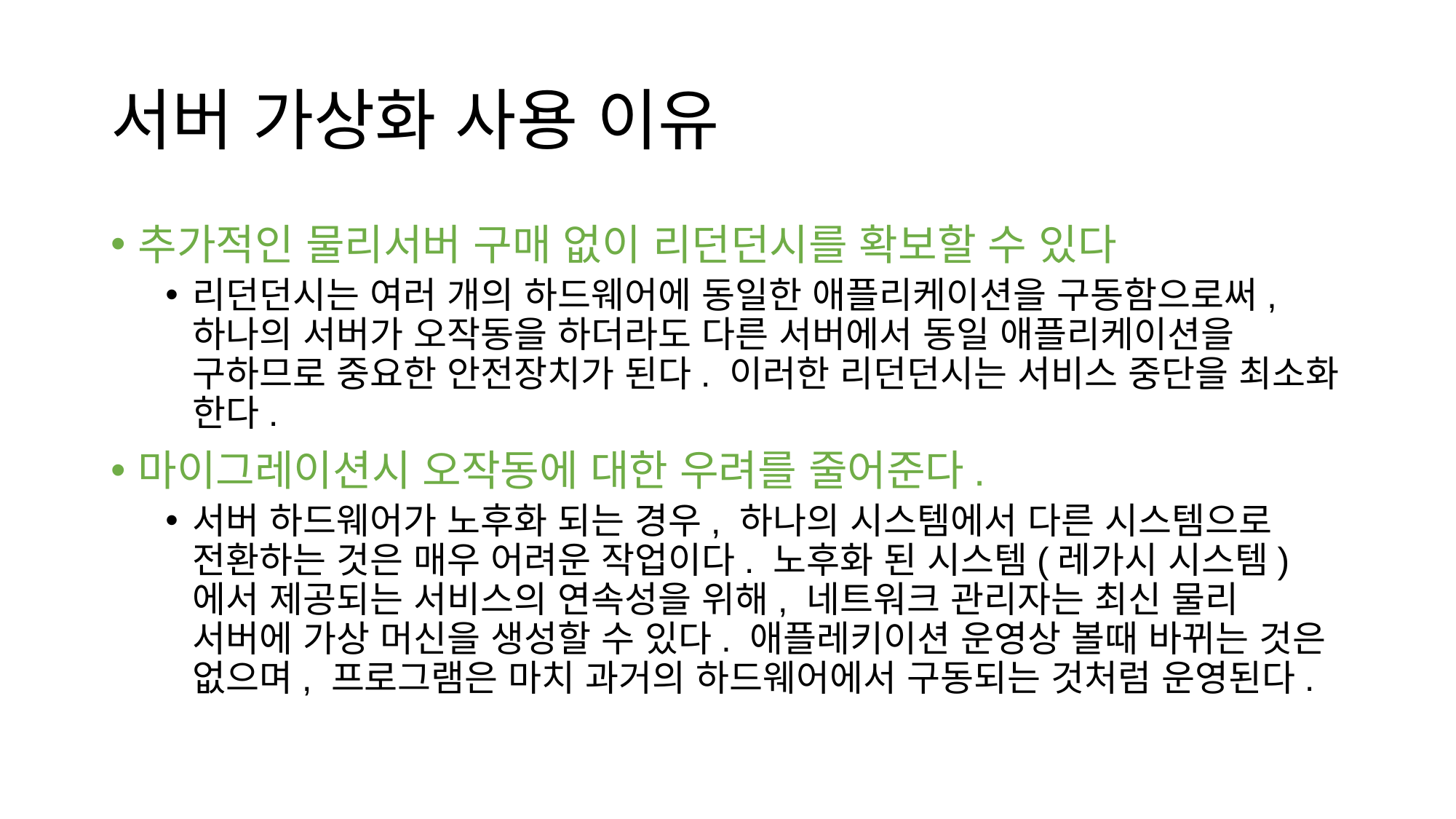

# 서버 가상화 사용 이유
추가적인 물리서버 구매 없이 리던던시를 확보할 수 있다
리던던시는 여러 개의 하드웨어에 동일한 애플리케이션을 구동함으로써, 하나의 서버가 오작동을 하더라도 다른 서버에서 동일 애플리케이션을 구하므로 중요한 안전장치가 된다. 이러한 리던던시는 서비스 중단을 최소화 한다.
마이그레이션시 오작동에 대한 우려를 줄어준다.
서버 하드웨어가 노후화 되는 경우, 하나의 시스템에서 다른 시스템으로 전환하는 것은 매우 어려운 작업이다. 노후화 된 시스템(레가시 시스템)에서 제공되는 서비스의 연속성을 위해, 네트워크 관리자는 최신 물리 서버에 가상 머신을 생성할 수 있다. 애플레키이션 운영상 볼때 바뀌는 것은 없으며, 프로그램은 마치 과거의 하드웨어에서 구동되는 것처럼 운영된다.